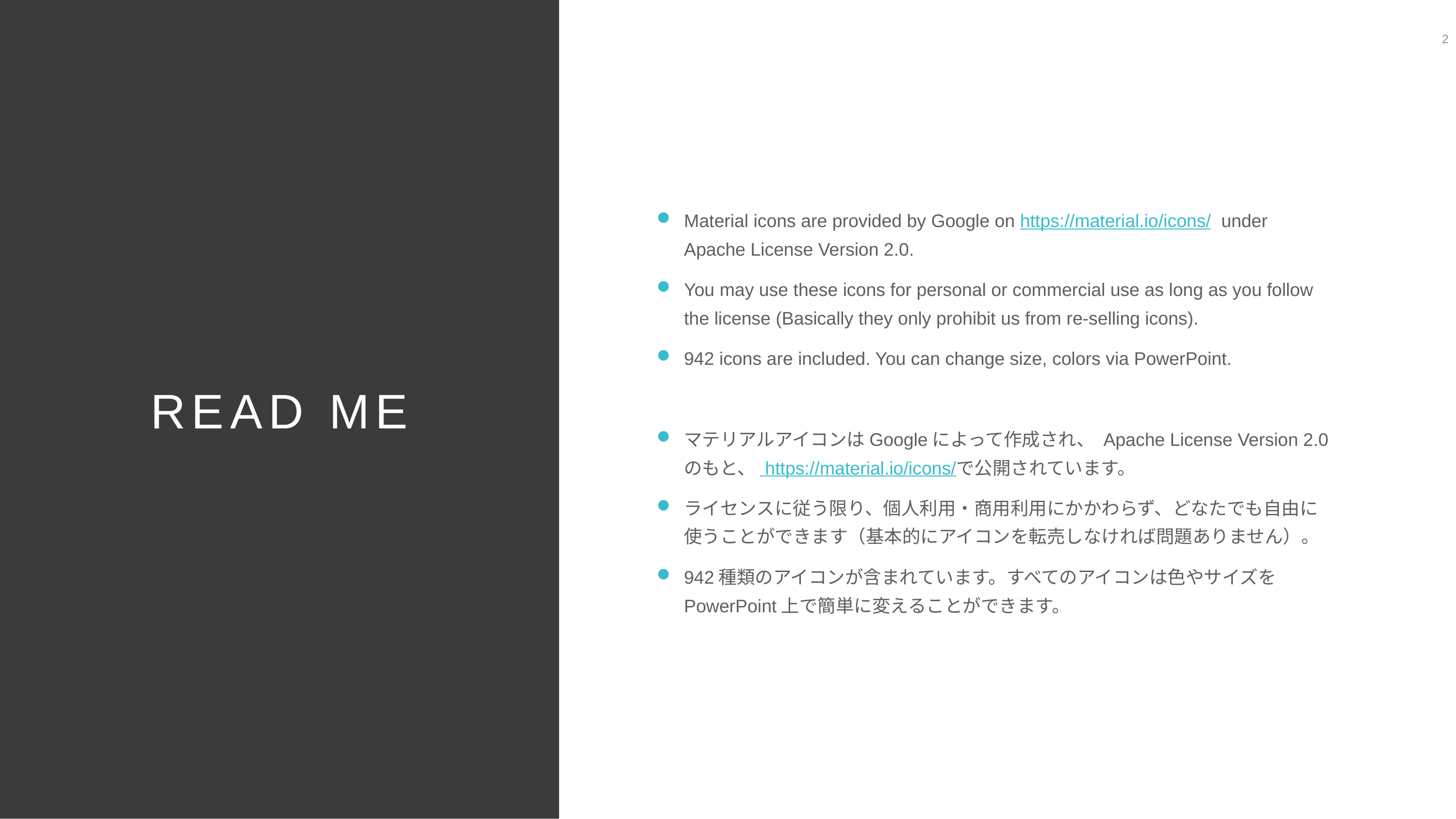

2
Material icons are provided by Google on https://material.io/icons/  under Apache License Version 2.0.
You may use these icons for personal or commercial use as long as you follow the license (Basically they only prohibit us from re-selling icons).
942 icons are included. You can change size, colors via PowerPoint.

マテリアルアイコンはGoogleによって作成され、 Apache License Version 2.0のもと、 https://material.io/icons/で公開されています。
ライセンスに従う限り、個人利用・商用利用にかかわらず、どなたでも自由に使うことができます（基本的にアイコンを転売しなければ問題ありません）。
942種類のアイコンが含まれています。すべてのアイコンは色やサイズをPowerPoint上で簡単に変えることができます。
# READ ME